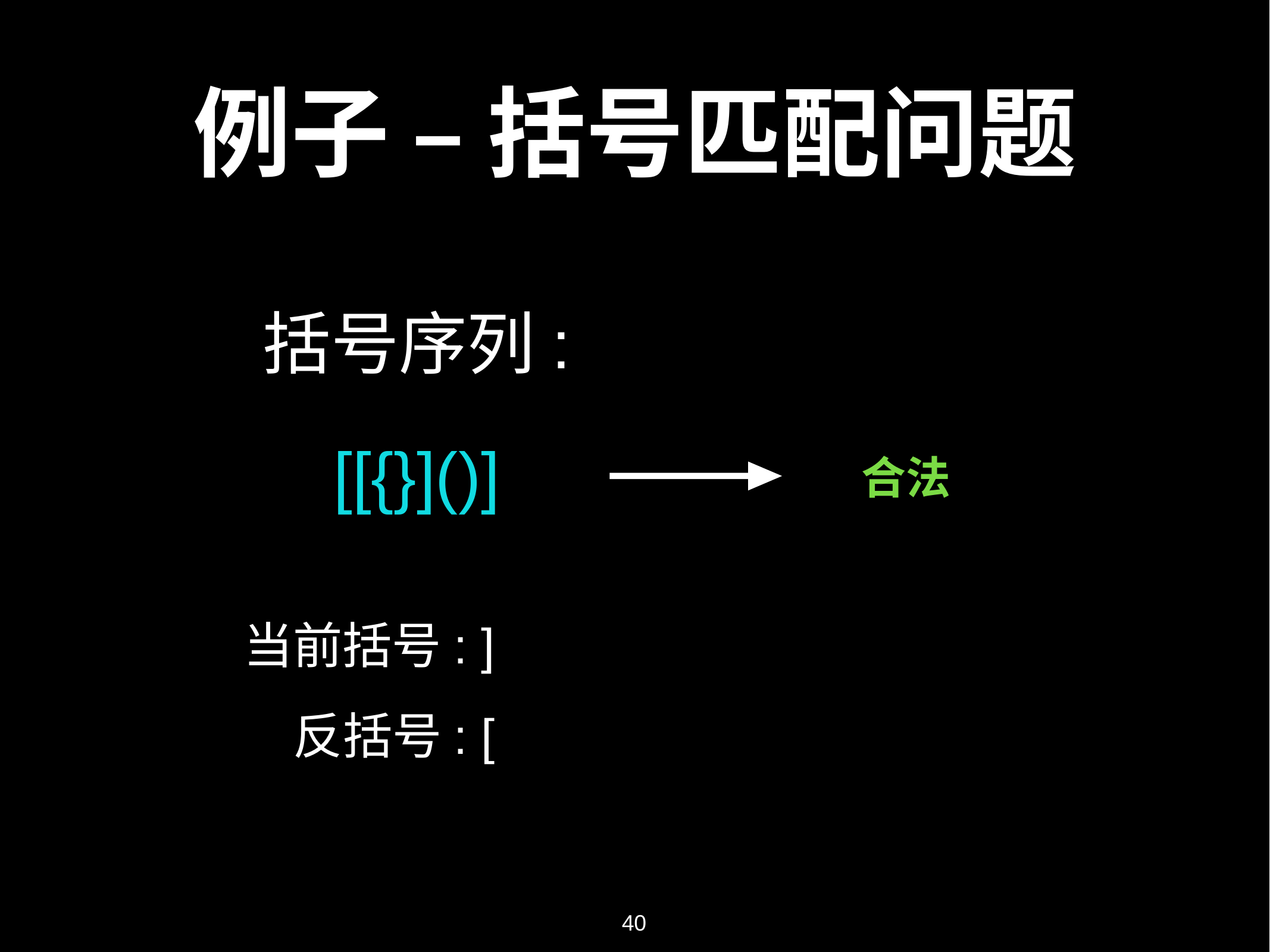

# 例子 – 括号匹配问题
括号序列:
[[{}]()]
合法

当前括号: ]
反括号: [
40